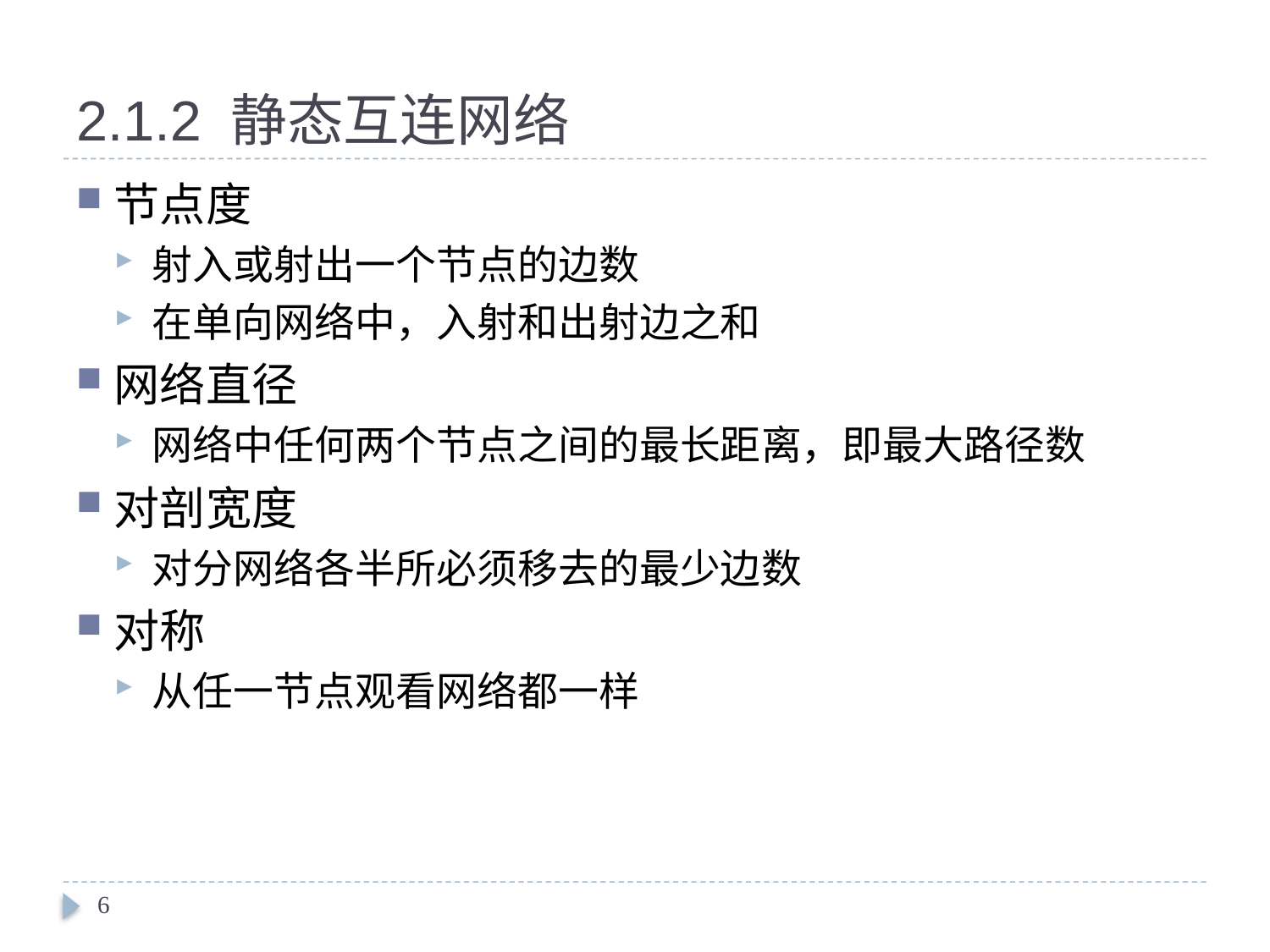

# 2.1.2 静态互连网络
节点度
射入或射出一个节点的边数
在单向网络中，入射和出射边之和
网络直径
网络中任何两个节点之间的最长距离，即最大路径数
对剖宽度
对分网络各半所必须移去的最少边数
对称
从任一节点观看网络都一样
6